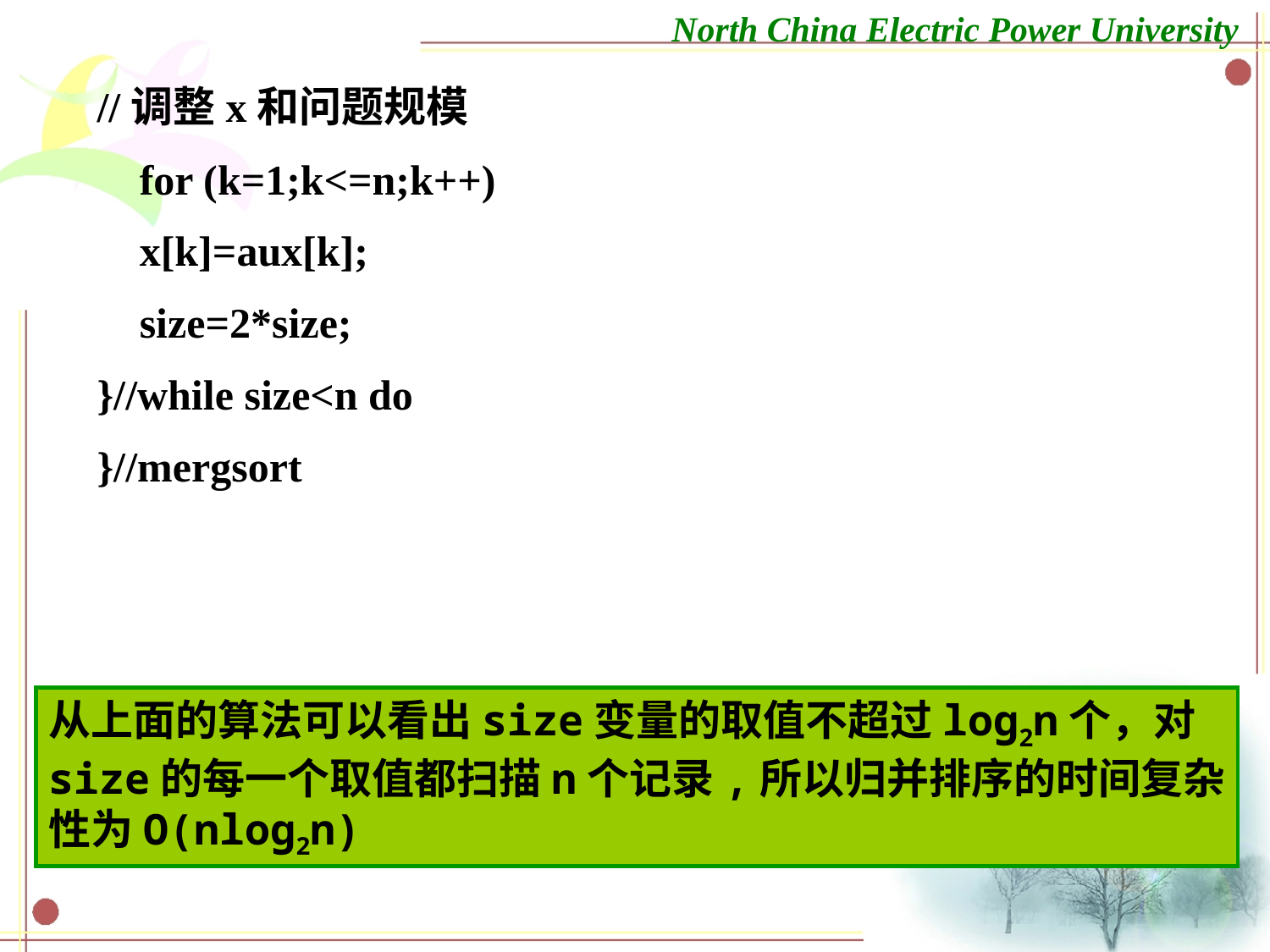

//调整x和问题规模
    for (k=1;k<=n;k++)
    x[k]=aux[k];
    size=2*size;
}//while size<n do
}//mergsort
从上面的算法可以看出size变量的取值不超过log2n个，对
size的每一个取值都扫描n个记录,所以归并排序的时间复杂
性为O(nlog2n)